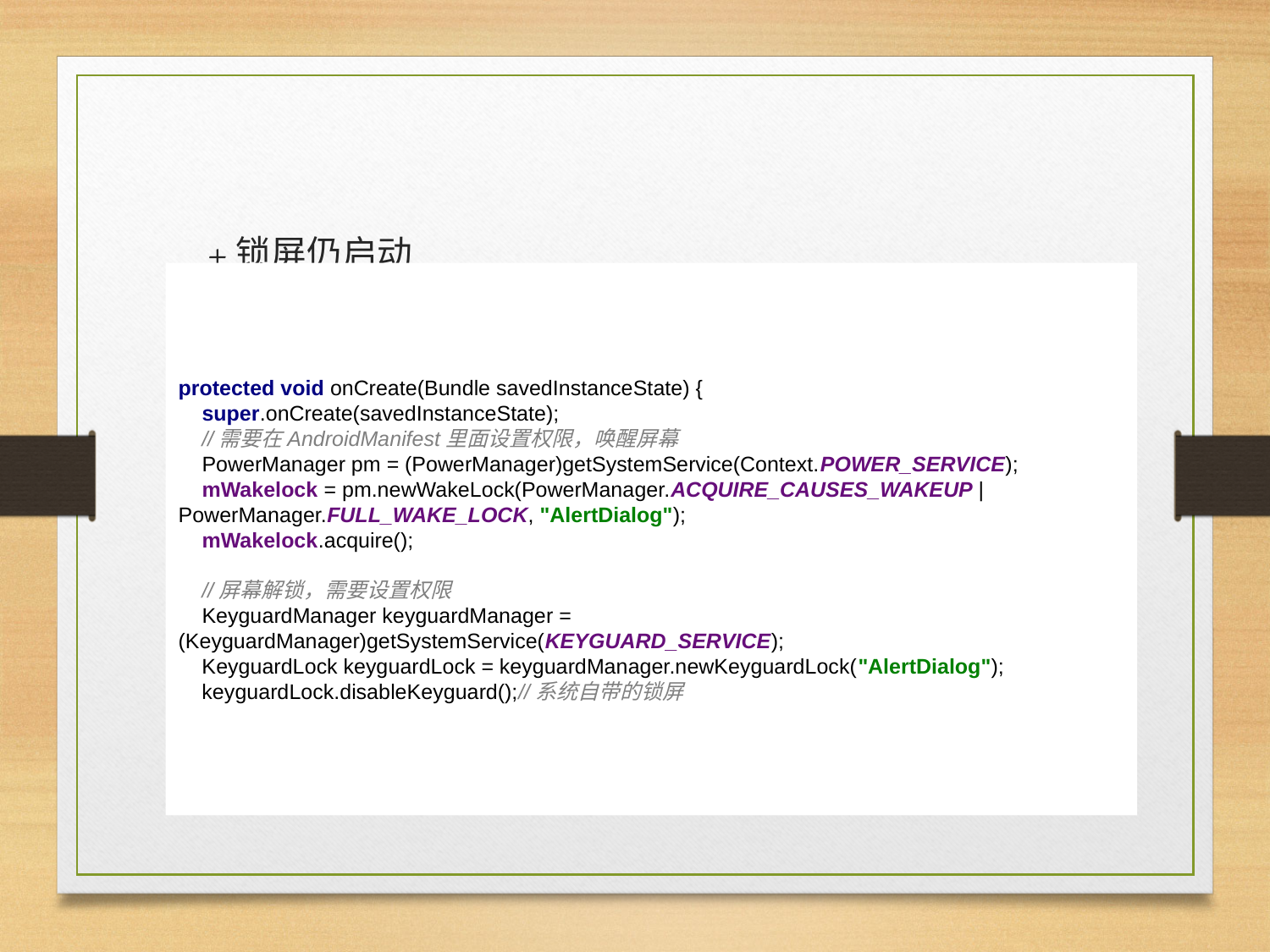

# +锁屏仍启动
protected void onCreate(Bundle savedInstanceState) {
    super.onCreate(savedInstanceState);
    //需要在AndroidManifest里面设置权限，唤醒屏幕
    PowerManager pm = (PowerManager)getSystemService(Context.POWER_SERVICE);
    mWakelock = pm.newWakeLock(PowerManager.ACQUIRE_CAUSES_WAKEUP |PowerManager.FULL_WAKE_LOCK, "AlertDialog");
    mWakelock.acquire();
    //屏幕解锁，需要设置权限
    KeyguardManager keyguardManager = (KeyguardManager)getSystemService(KEYGUARD_SERVICE);
    KeyguardLock keyguardLock = keyguardManager.newKeyguardLock("AlertDialog");
    keyguardLock.disableKeyguard();//系统自带的锁屏